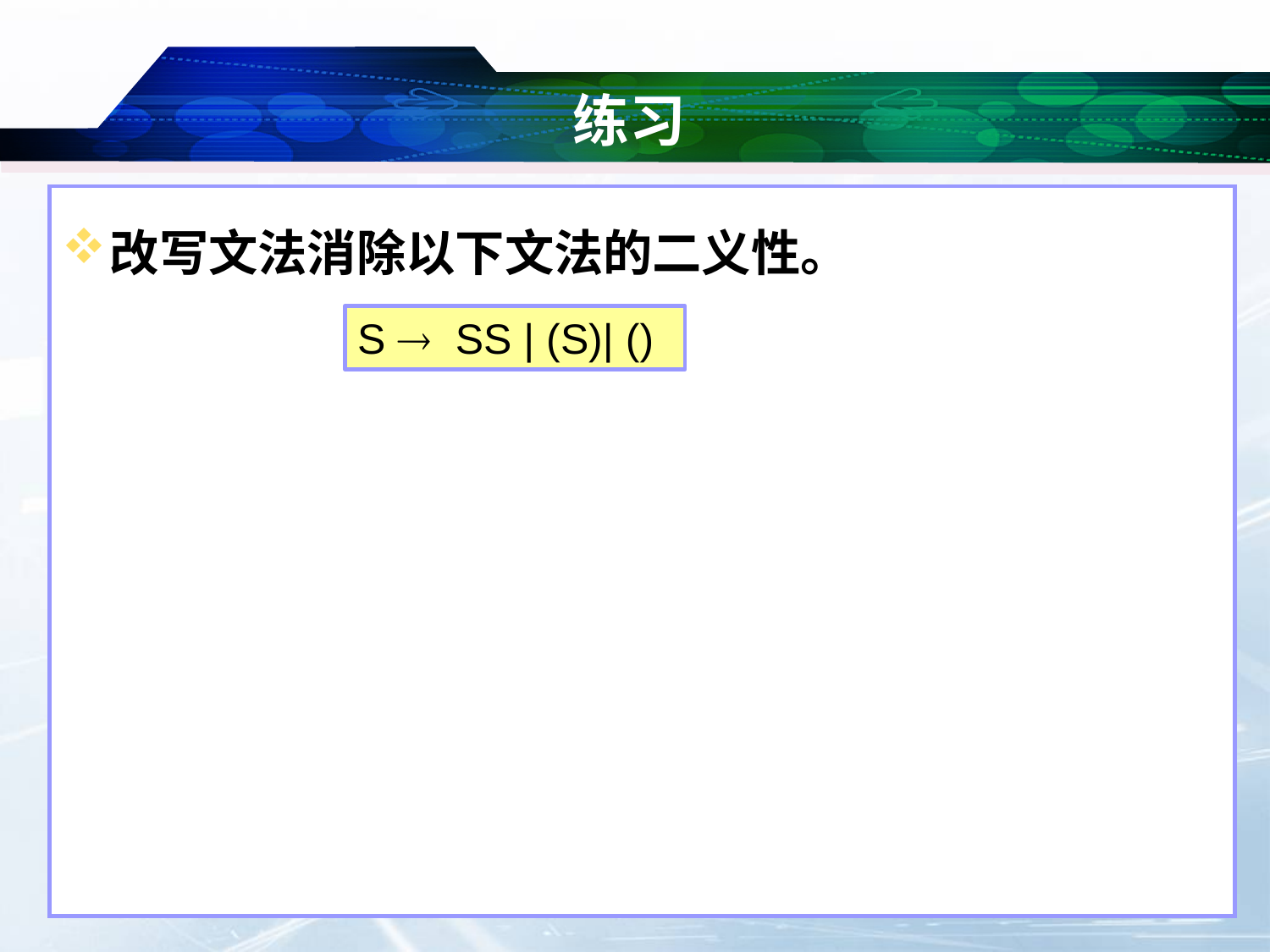

# 练习
改写文法消除以下文法的二义性。

S →  SS | (S)| ()